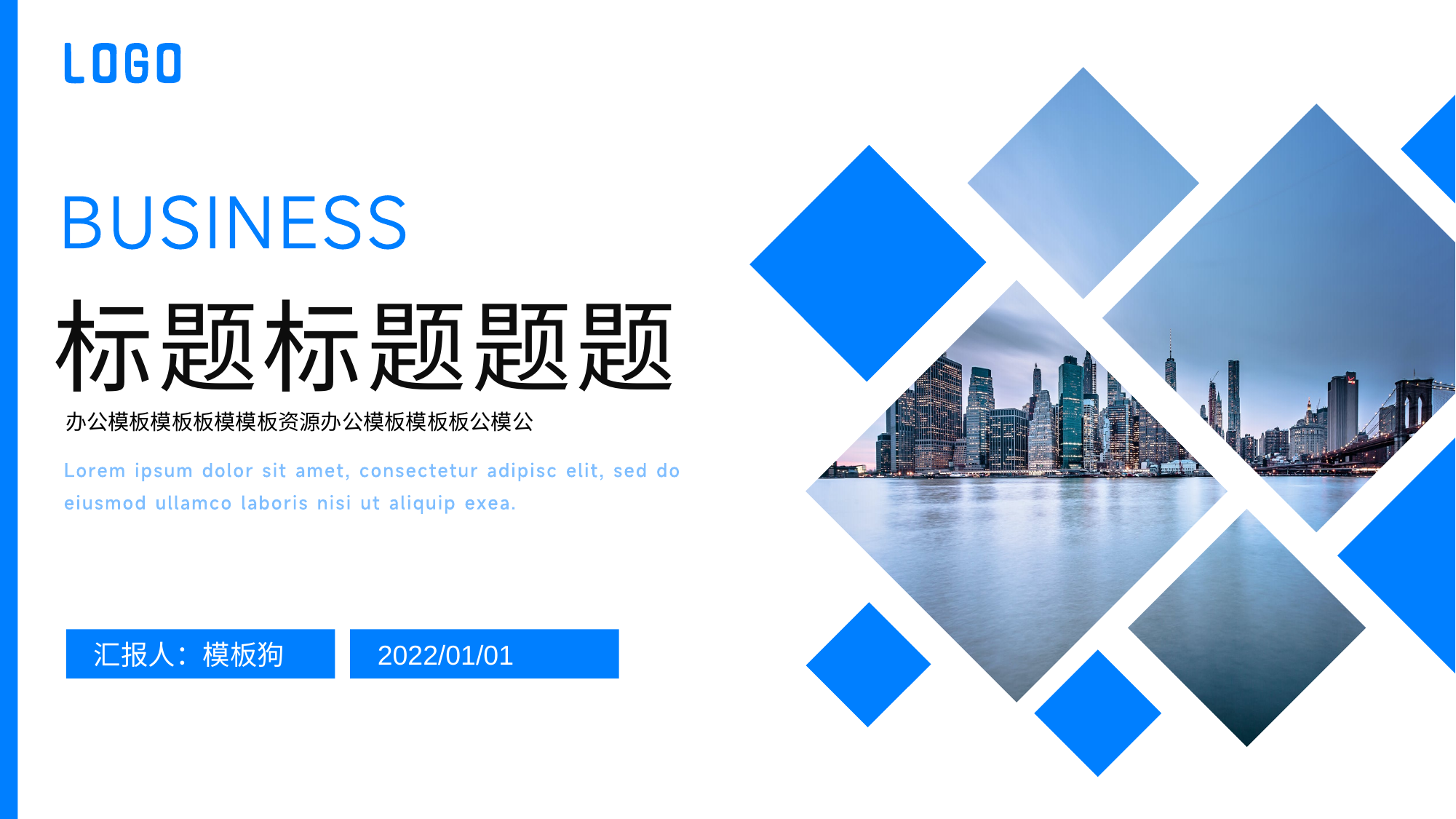

标题标题题题
办公模板模板板模模板资源办公模板模板板公模公

2022/01/01
汇报人：模板狗